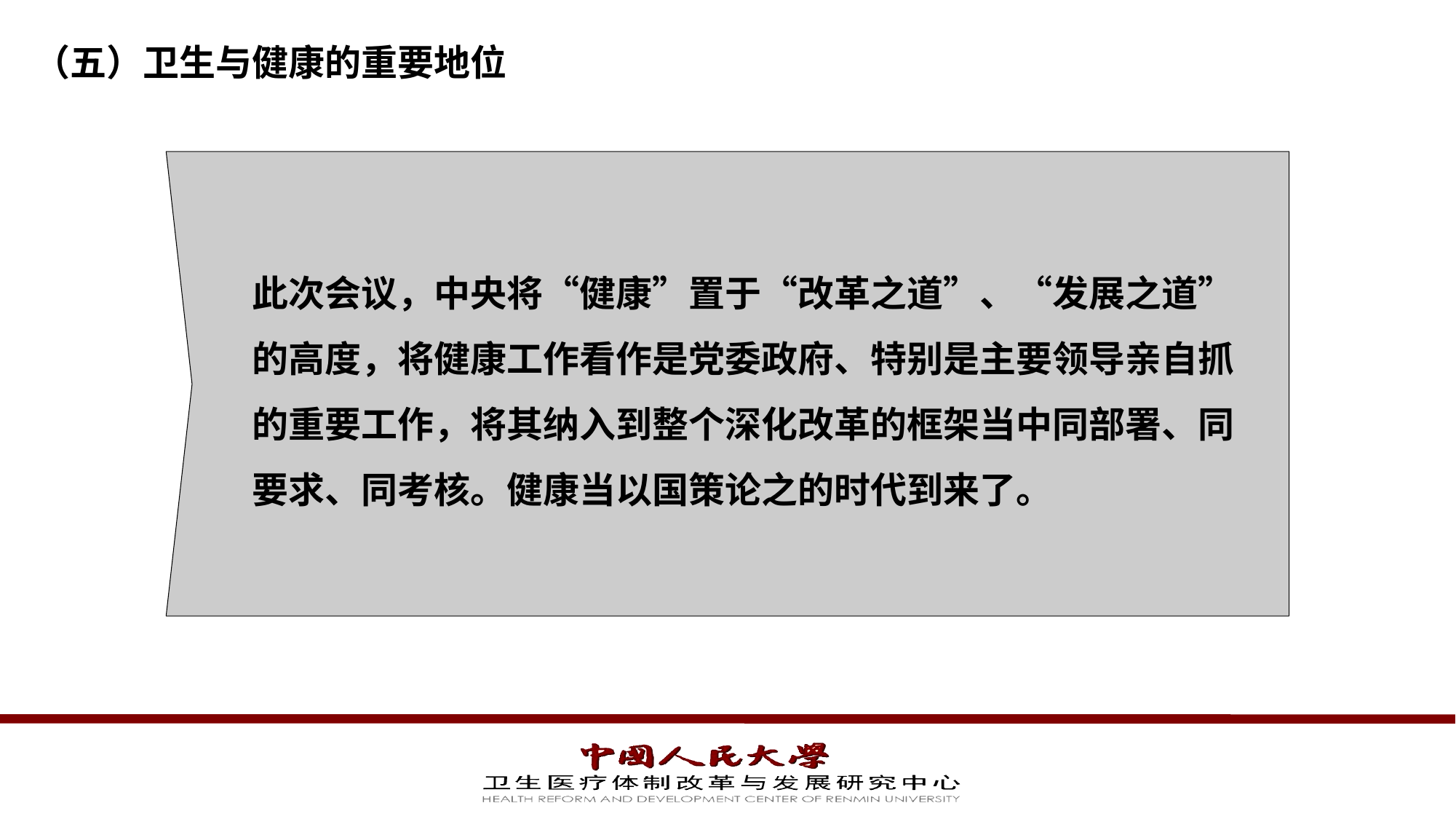

# （五）卫生与健康的重要地位

此次会议，中央将“健康”置于“改革之道”、“发展之道”的高度，将健康工作看作是党委政府、特别是主要领导亲自抓的重要工作，将其纳入到整个深化改革的框架当中同部署、同要求、同考核。健康当以国策论之的时代到来了。